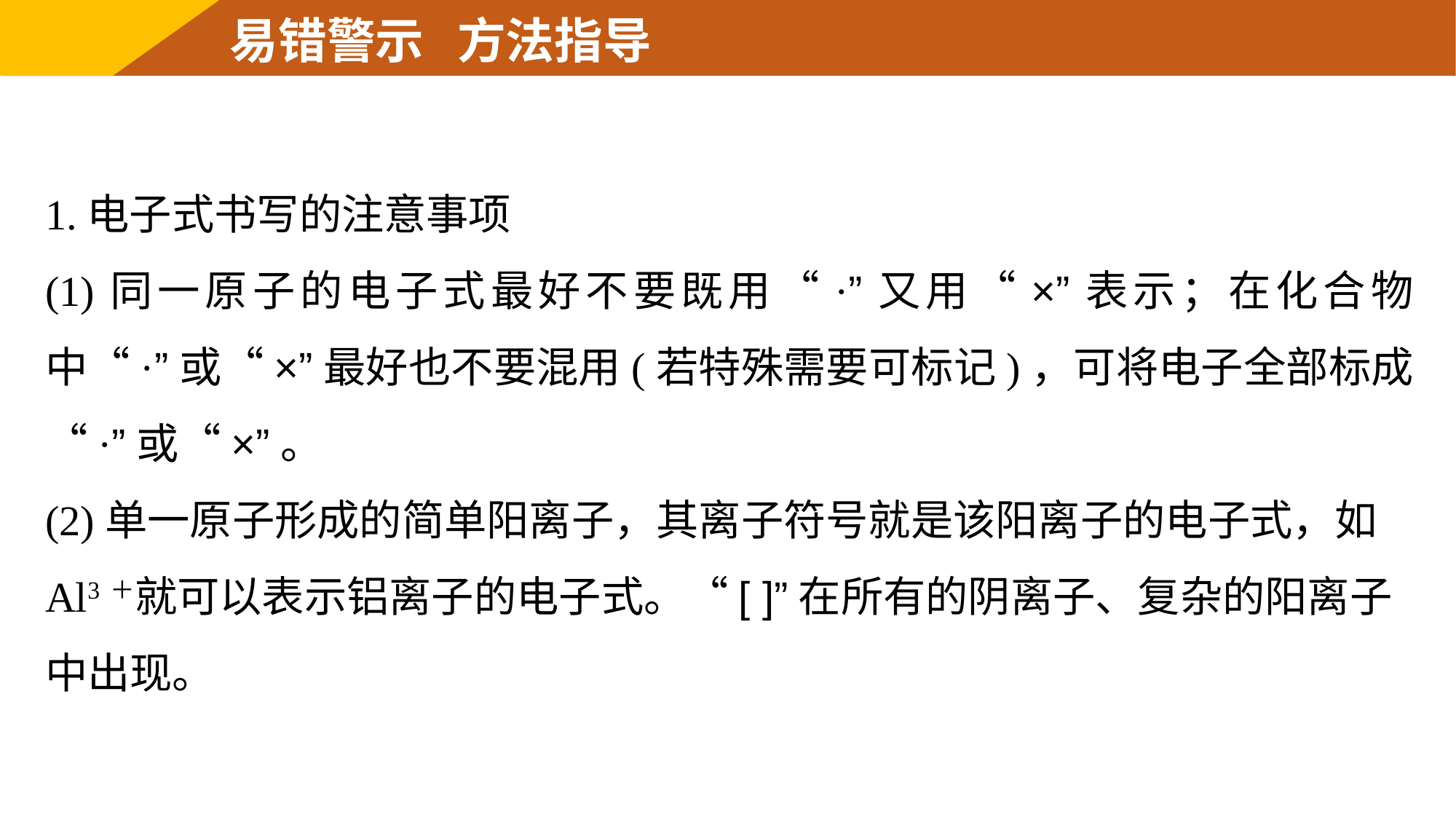

1.电子式书写的注意事项
(1)同一原子的电子式最好不要既用“·”又用“×”表示；在化合物中“·”或“×”最好也不要混用(若特殊需要可标记)，可将电子全部标成“·”或“×”。
(2)单一原子形成的简单阳离子，其离子符号就是该阳离子的电子式，如Al3＋就可以表示铝离子的电子式。“[ ]”在所有的阴离子、复杂的阳离子中出现。